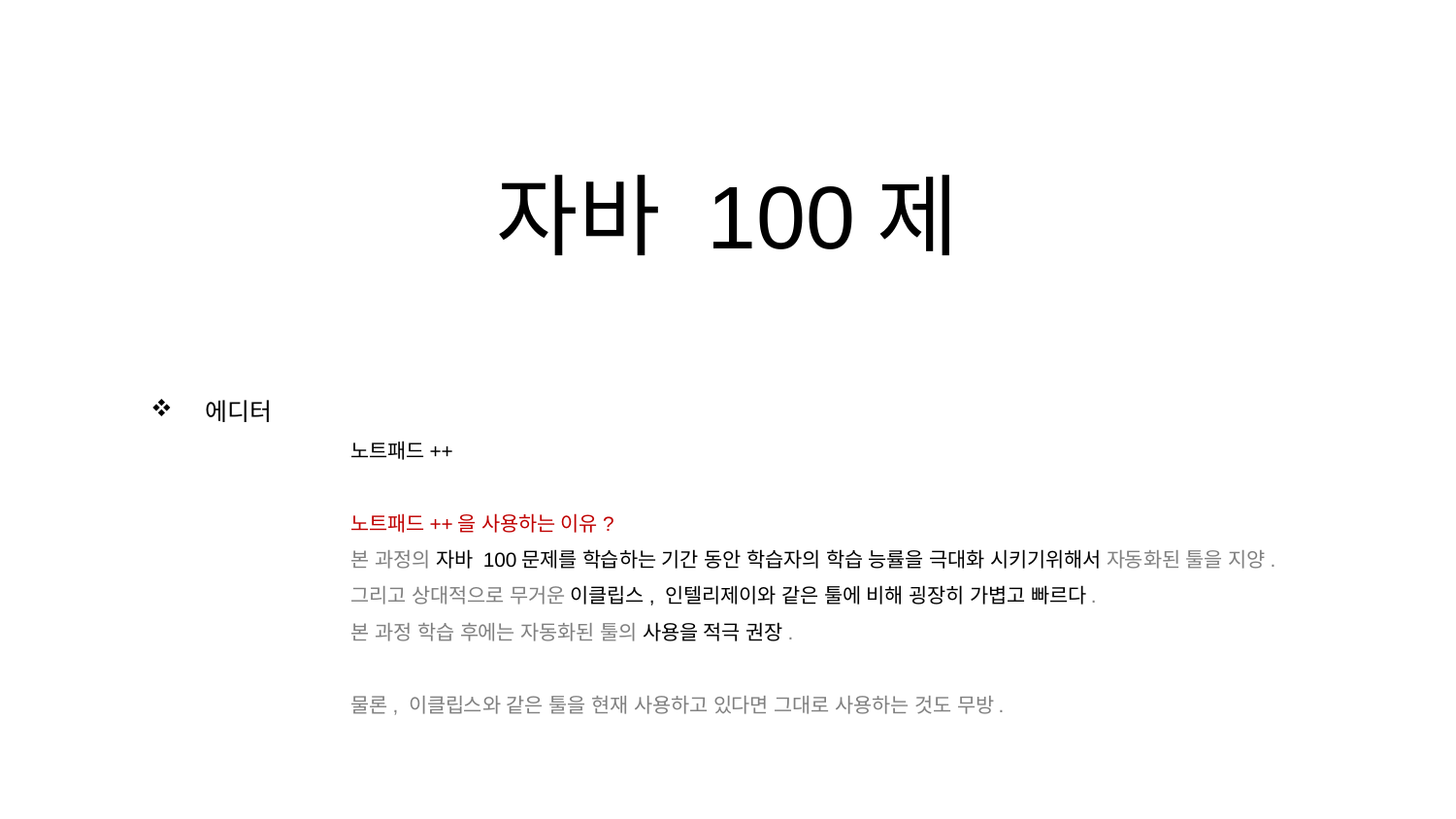

자바 100제
에디터
	노트패드++
	노트패드++을 사용하는 이유?
	본 과정의 자바 100문제를 학습하는 기간 동안 학습자의 학습 능률을 극대화 시키기위해서 자동화된 툴을 지양.
	그리고 상대적으로 무거운 이클립스, 인텔리제이와 같은 툴에 비해 굉장히 가볍고 빠르다.
	본 과정 학습 후에는 자동화된 툴의 사용을 적극 권장.
	물론, 이클립스와 같은 툴을 현재 사용하고 있다면 그대로 사용하는 것도 무방.